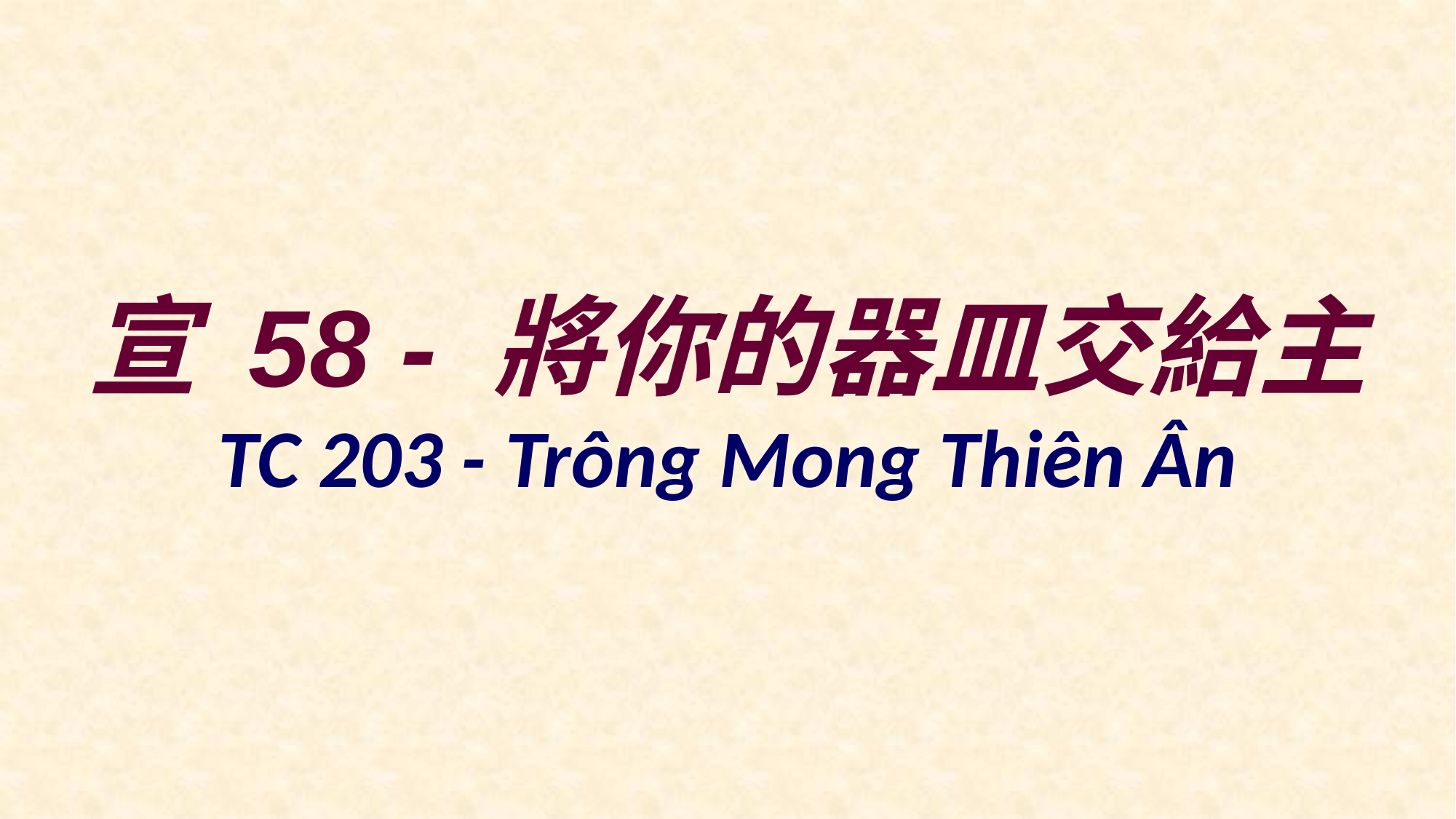

宣 58 - 將你的器皿交給主
TC 203 - Trông Mong Thiên Ân